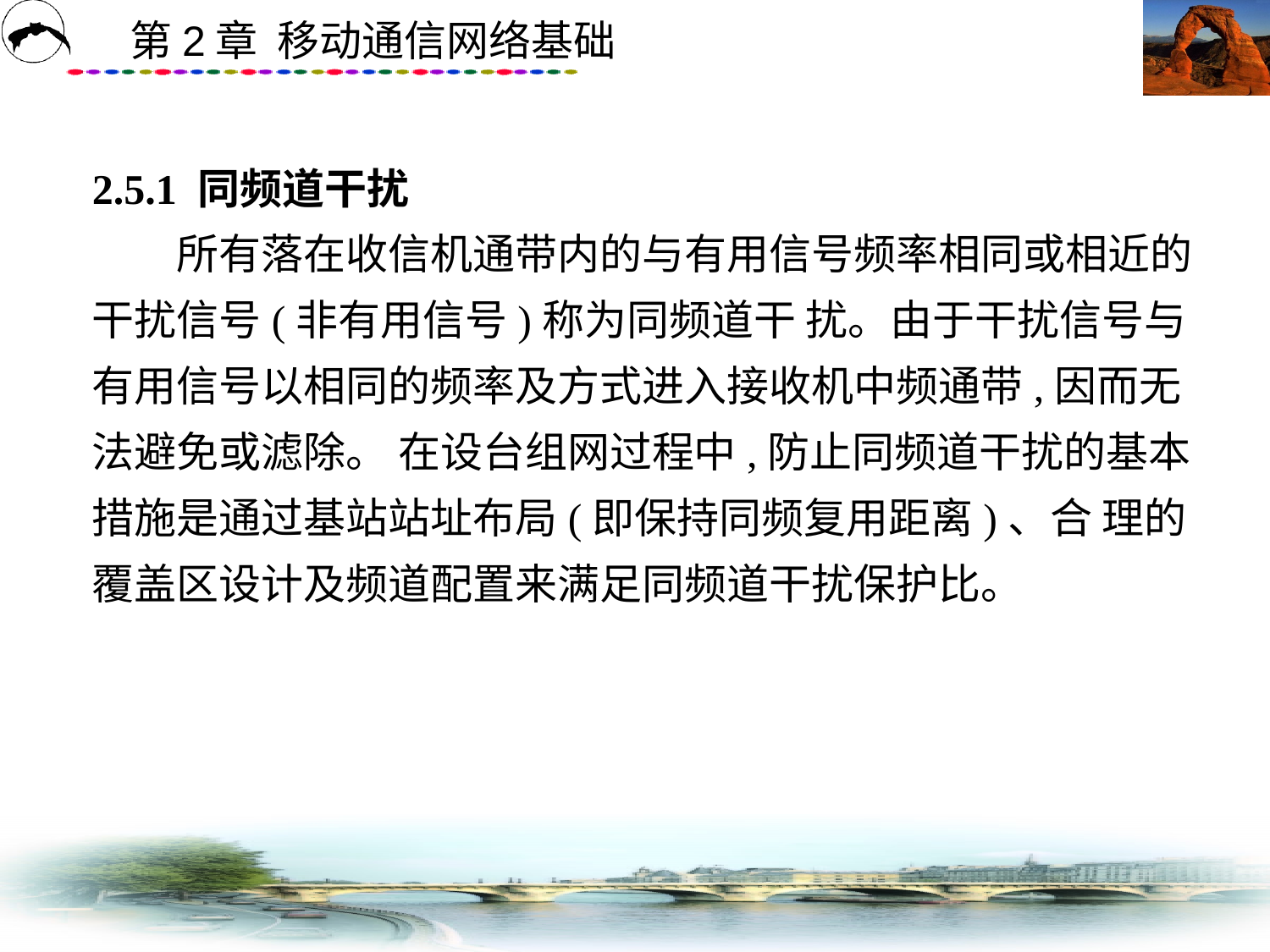

# 2.5.1 同频道干扰 　　所有落在收信机通带内的与有用信号频率相同或相近的干扰信号(非有用信号)称为同频道干 扰。由于干扰信号与有用信号以相同的频率及方式进入接收机中频通带,因而无法避免或滤除。 在设台组网过程中,防止同频道干扰的基本措施是通过基站站址布局(即保持同频复用距离)、合 理的覆盖区设计及频道配置来满足同频道干扰保护比。